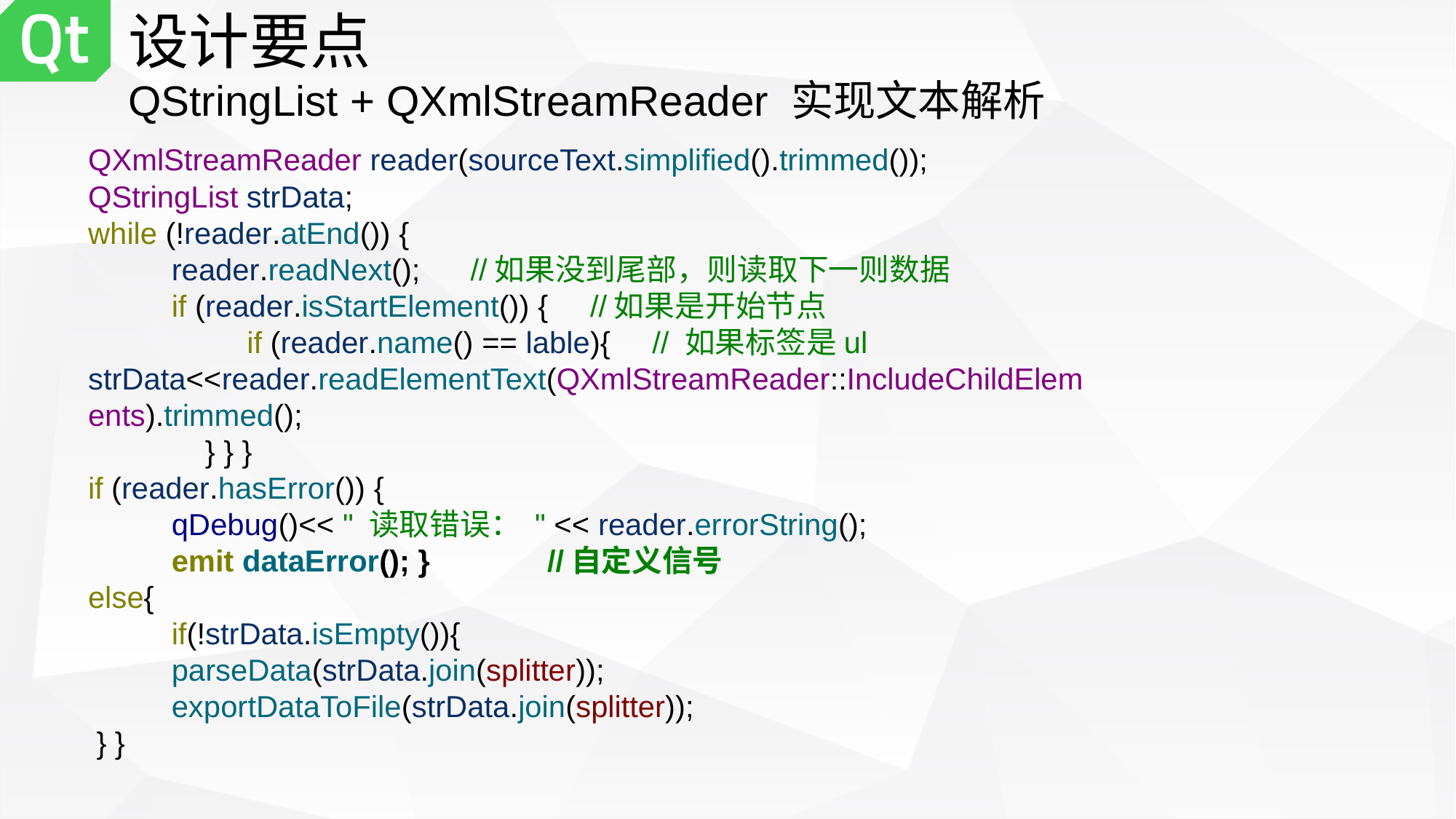

设计要点
QStringList + QXmlStreamReader 实现文本解析
QXmlStreamReader reader(sourceText.simplified().trimmed());
QStringList strData;
while (!reader.atEnd()) {
          reader.readNext();      //如果没到尾部，则读取下一则数据
          if (reader.isStartElement()) {     //如果是开始节点
                   if (reader.name() == lable){     // 如果标签是ul
strData<<reader.readElementText(QXmlStreamReader::IncludeChildElements).trimmed();
              } } }
if (reader.hasError()) {
          qDebug()<< " 读取错误： " << reader.errorString();
          emit dataError(); }              //自定义信号
else{
          if(!strData.isEmpty()){
          parseData(strData.join(splitter));
          exportDataToFile(strData.join(splitter));
 } }